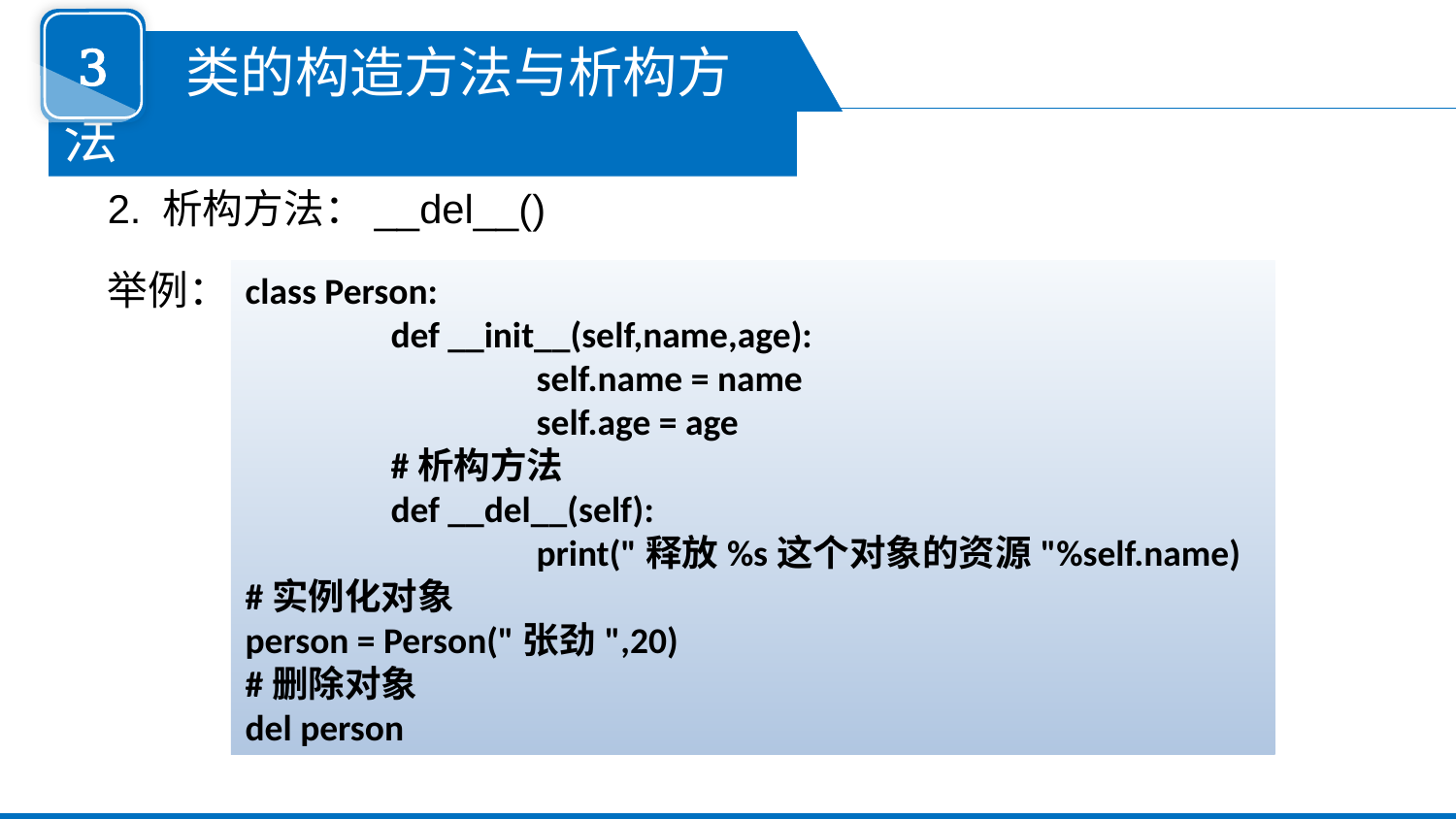

3

  类的构造方法与析构方法
2. 析构方法：__del__()
举例：
class Person:
	def __init__(self,name,age):
		self.name = name
		self.age = age
	#析构方法
	def __del__(self):
		print("释放%s这个对象的资源"%self.name)
#实例化对象
person = Person("张劲",20)
#删除对象
del person